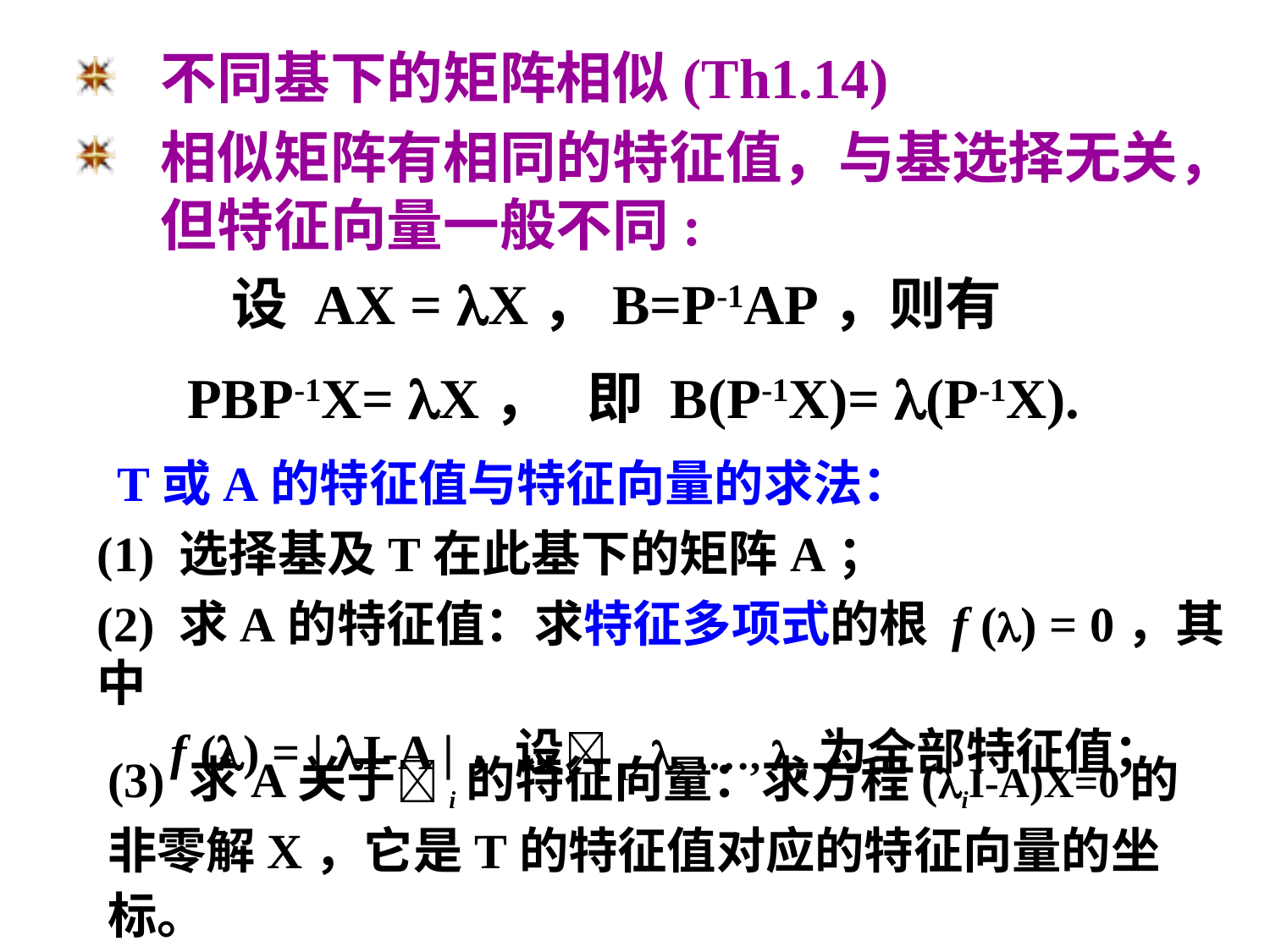

不同基下的矩阵相似(Th1.14)
相似矩阵有相同的特征值，与基选择无关，但特征向量一般不同:
           设 AX = λX，B=P-1AP，则有

PBP-1X= λX，
即 B(P-1X)= λ(P-1X).
T或A的特征值与特征向量的求法：
(1) 选择基及T在此基下的矩阵A；
(2) 求A的特征值：求特征多项式的根 f (λ) = 0，其中
      f (λ) = | λI-A |，设λ1, λ2 ,…, λn为全部特征值；
(3) 求A关于λi的特征向量：求方程(λiI-A)X=0的非零解X，它是T的特征值对应的特征向量的坐标。